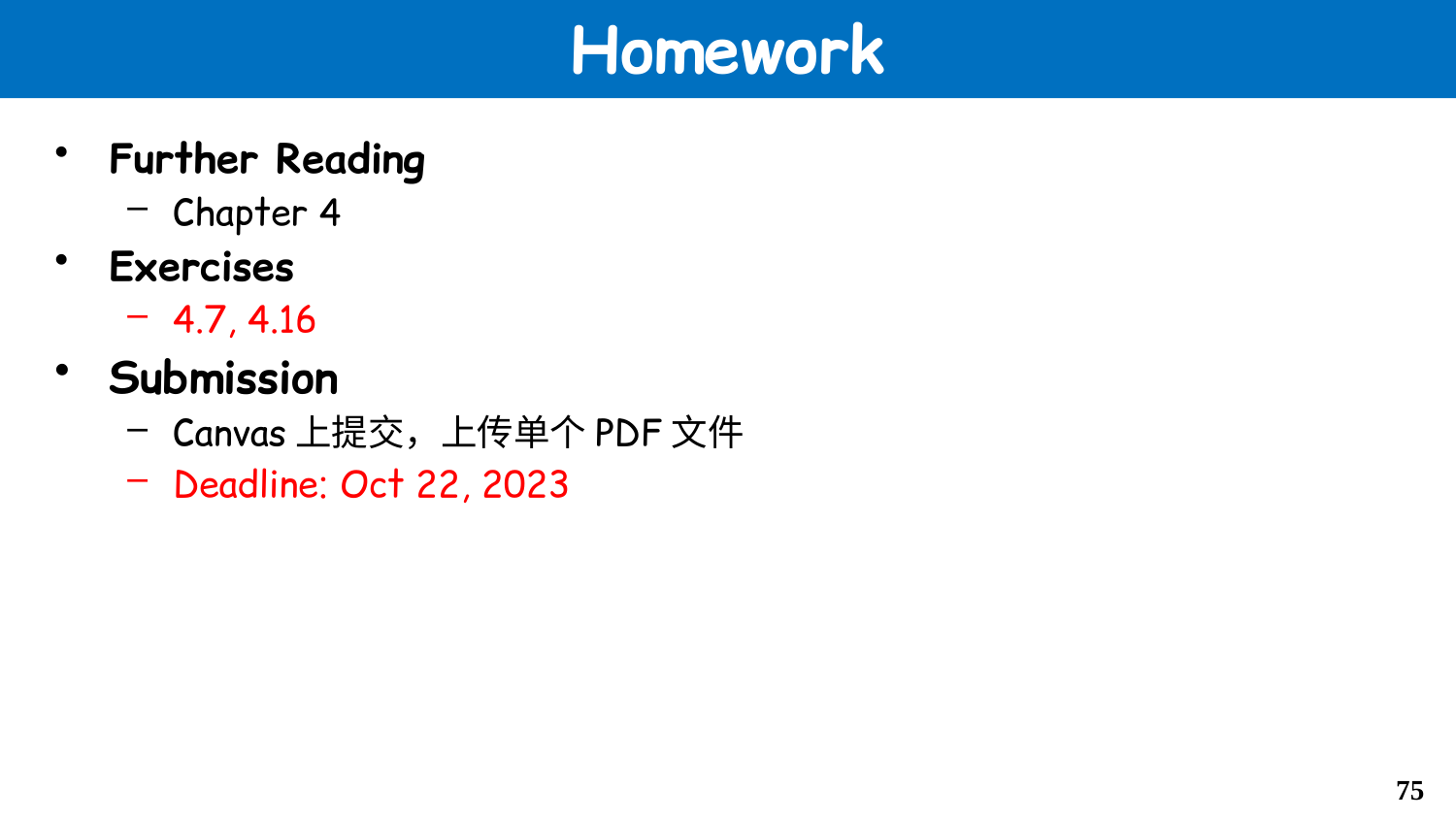

# Homework
Further Reading
Chapter 4
Exercises
4.7, 4.16
Submission
Canvas上提交，上传单个PDF文件
Deadline: Oct 22, 2023